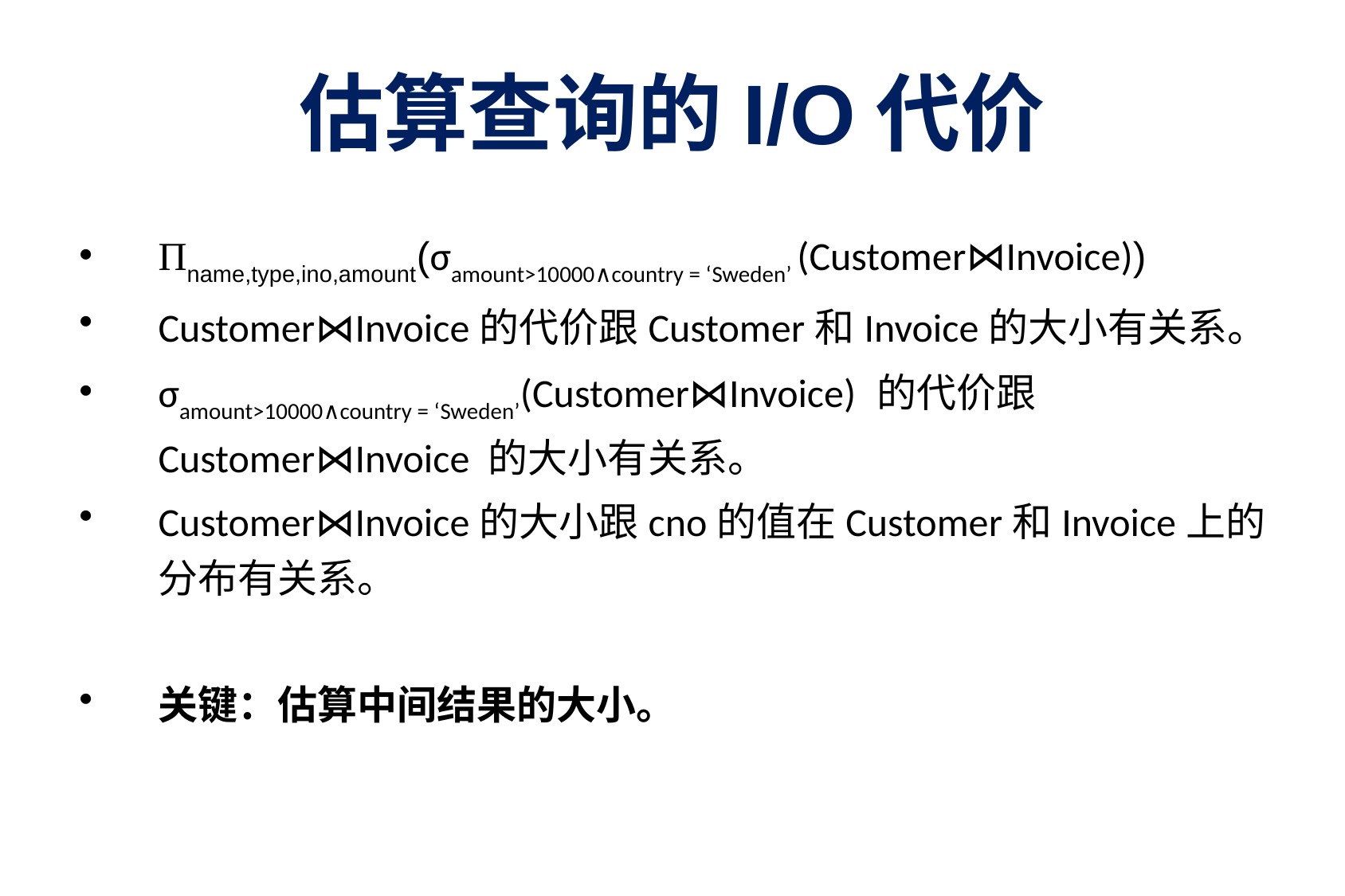

# 估算查询的I/O代价
Πname,type,ino,amount(σamount>10000∧country = ‘Sweden’ (Customer⋈Invoice))
Customer⋈Invoice的代价跟Customer和Invoice的大小有关系。
σamount>10000∧country = ‘Sweden’(Customer⋈Invoice) 的代价跟 Customer⋈Invoice 的大小有关系。
Customer⋈Invoice的大小跟cno的值在Customer和Invoice上的分布有关系。

关键：估算中间结果的大小。